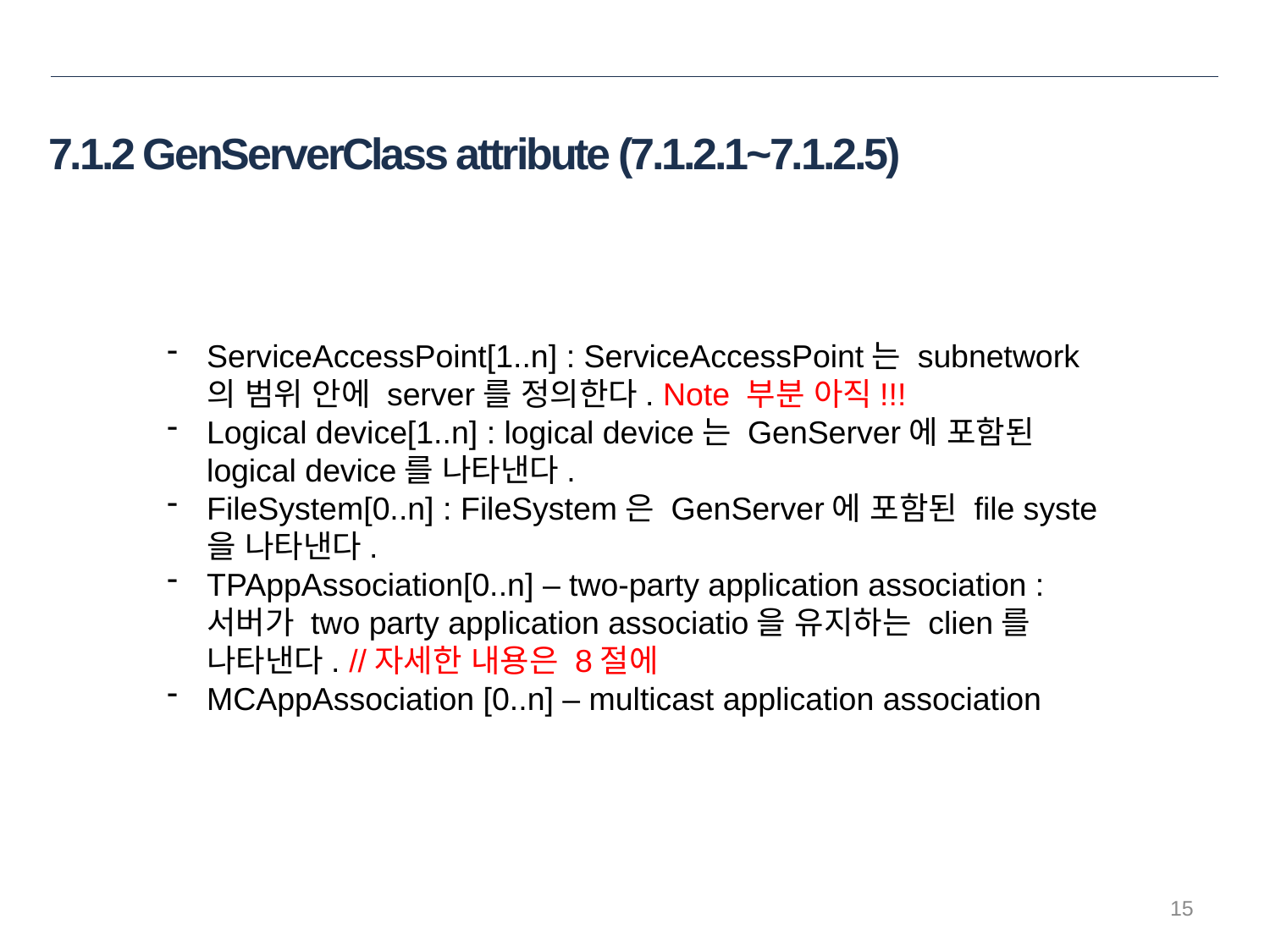

7.1.2 GenServerClass attribute (7.1.2.1~7.1.2.5)
ServiceAccessPoint[1..n] : ServiceAccessPoint는 subnetwork의 범위 안에 server를 정의한다. Note 부분 아직!!!
Logical device[1..n] : logical device는 GenServer에 포함된 logical device를 나타낸다.
FileSystem[0..n] : FileSystem은 GenServer에 포함된 file syste을 나타낸다.
TPAppAssociation[0..n] – two-party application association : 서버가 two party application associatio을 유지하는 clien를 나타낸다. //자세한 내용은 8절에
MCAppAssociation [0..n] – multicast application association
15